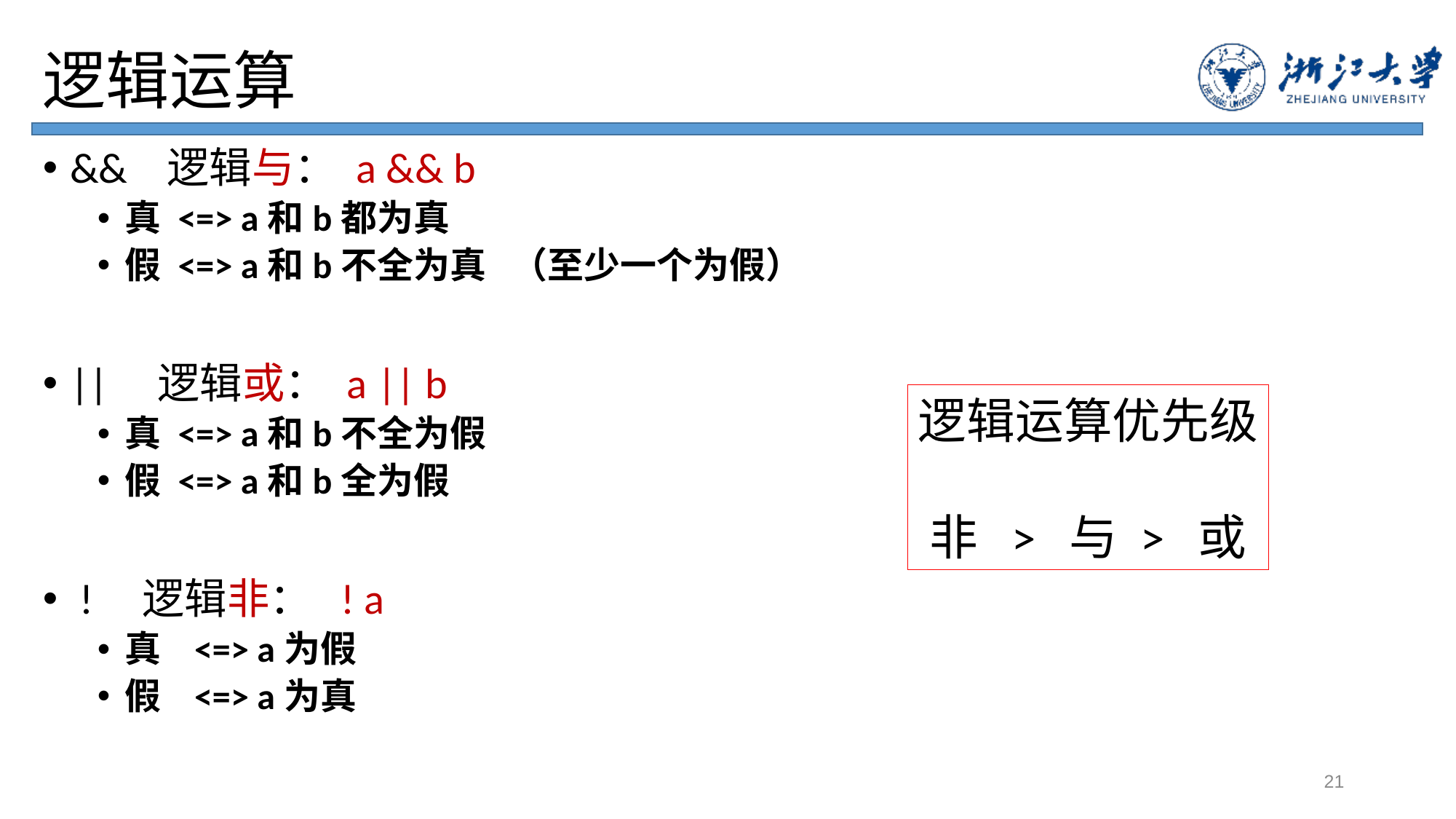

# 逻辑运算
&&   逻辑与： a && b
真 <=> a和b都为真
假 <=> a和b不全为真   （至少一个为假）

||    逻辑或： a || b
真 <=> a和b不全为假
假 <=> a和b全为假

 !    逻辑非：  ! a
真   <=> a为假
假   <=> a为真

逻辑运算优先级

非  >  与 >  或
21